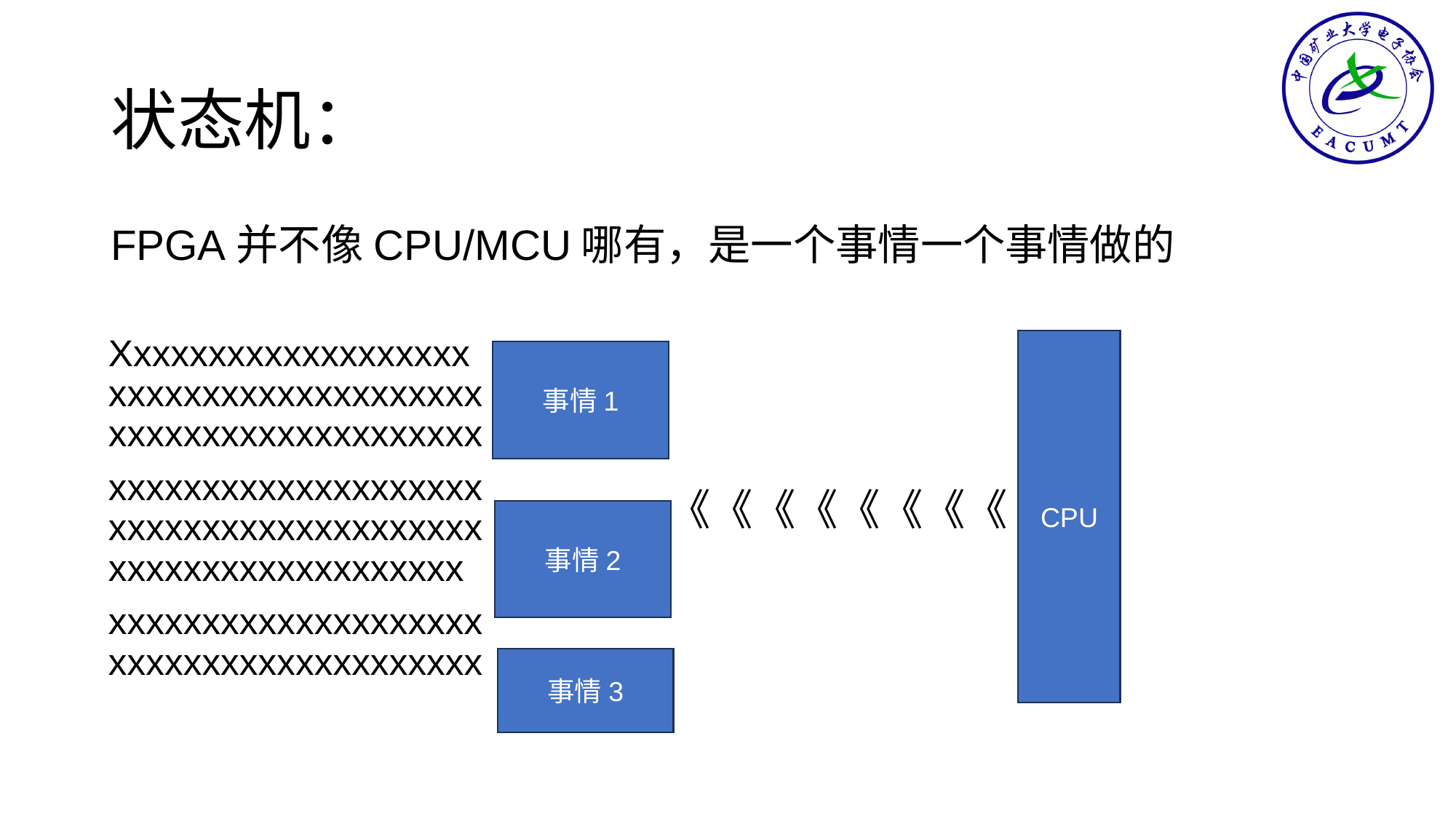

# 状态机：
FPGA并不像CPU/MCU哪有，是一个事情一个事情做的
Xxxxxxxxxxxxxxxxxxxxxxxxxxxxxxxxxxxxxxxxxxxxxxxxxxxxxxxxxxx
xxxxxxxxxxxxxxxxxxxxxxxxxxxxxxxxxxxxxxxxxxxxxxxxxxxxxxxxxxx
xxxxxxxxxxxxxxxxxxxxxxxxxxxxxxxxxxxxxxxx
CPU
事情1
《《《《《《《《
事情2
事情3